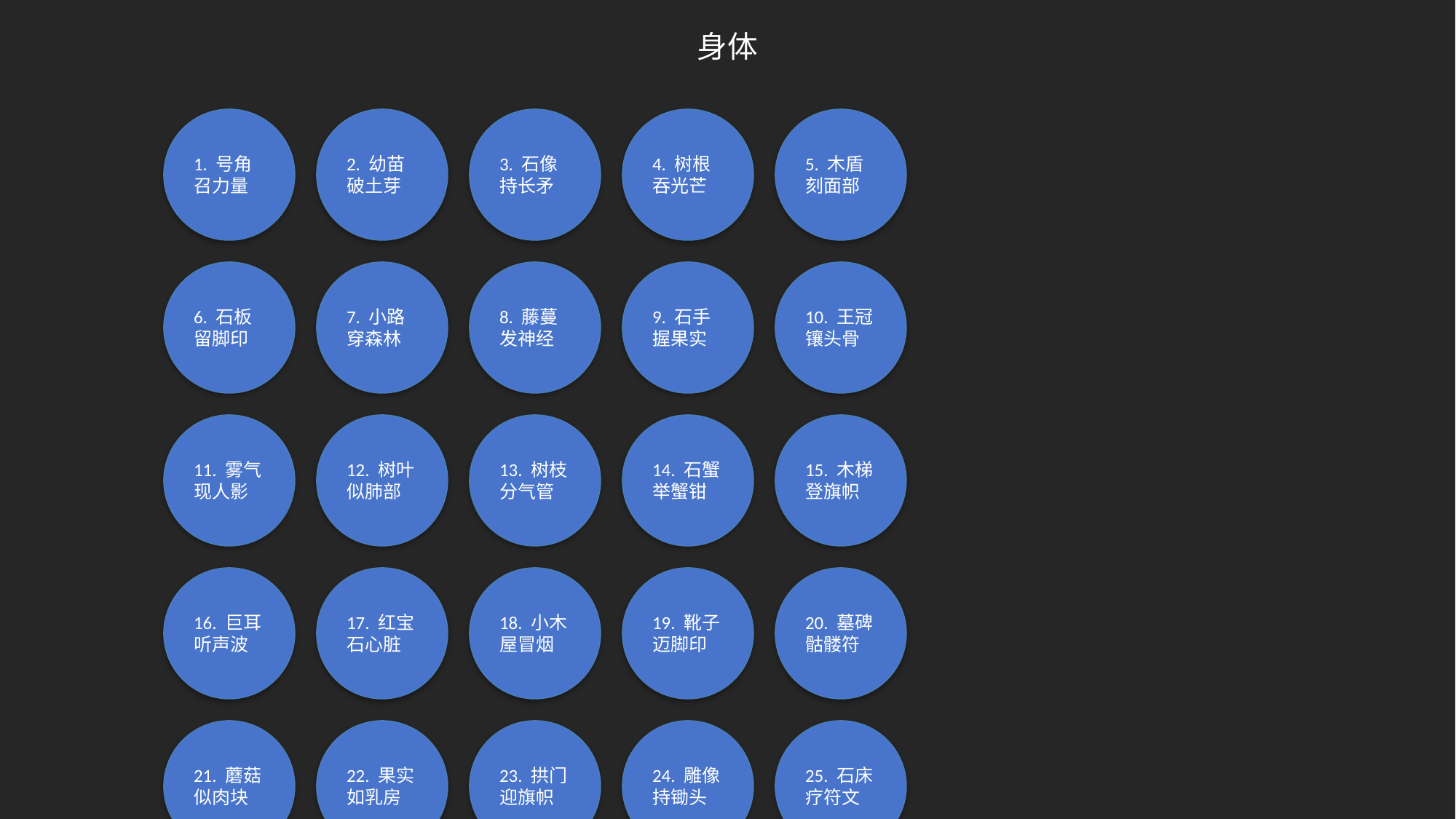

身体
1. 号角召力量
2. 幼苗破土芽
3. 石像持长矛
4. 树根吞光芒
5. 木盾刻面部
6. 石板留脚印
7. 小路穿森林
8. 藤蔓发神经
9. 石手握果实
10. 王冠镶头骨
11. 雾气现人影
12. 树叶似肺部
13. 树枝分气管
14. 石蟹举蟹钳
15. 木梯登旗帜
16. 巨耳听声波
17. 红宝石心脏
18. 小木屋冒烟
19. 靴子迈脚印
20. 墓碑骷髅符
21. 蘑菇似肉块
22. 果实如乳房
23. 拱门迎旗帜
24. 雕像持锄头
25. 石床疗符文